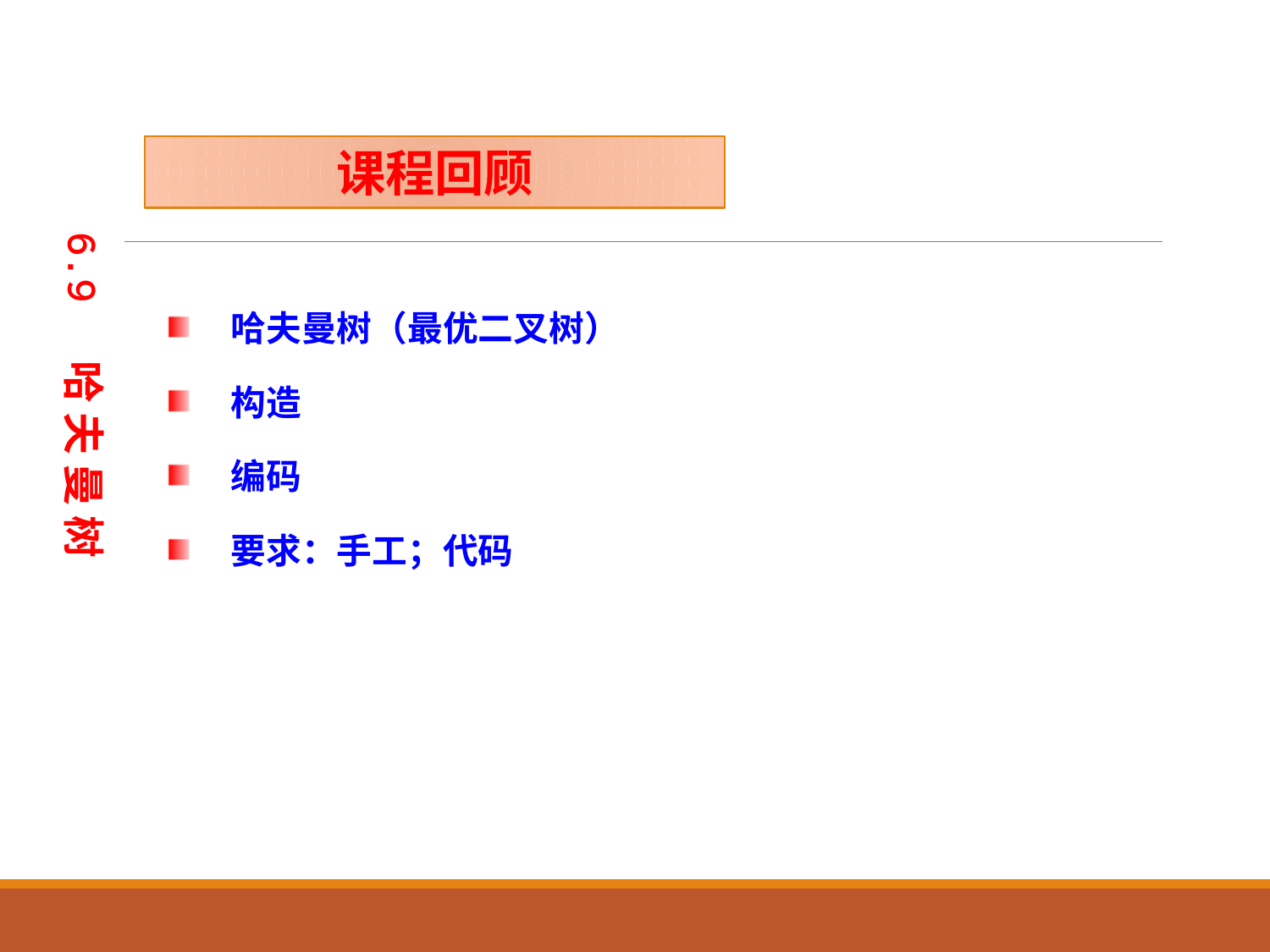

课程回顾
6.9  哈 夫 曼 树
哈夫曼树（最优二叉树）
构造
编码
要求：手工；代码